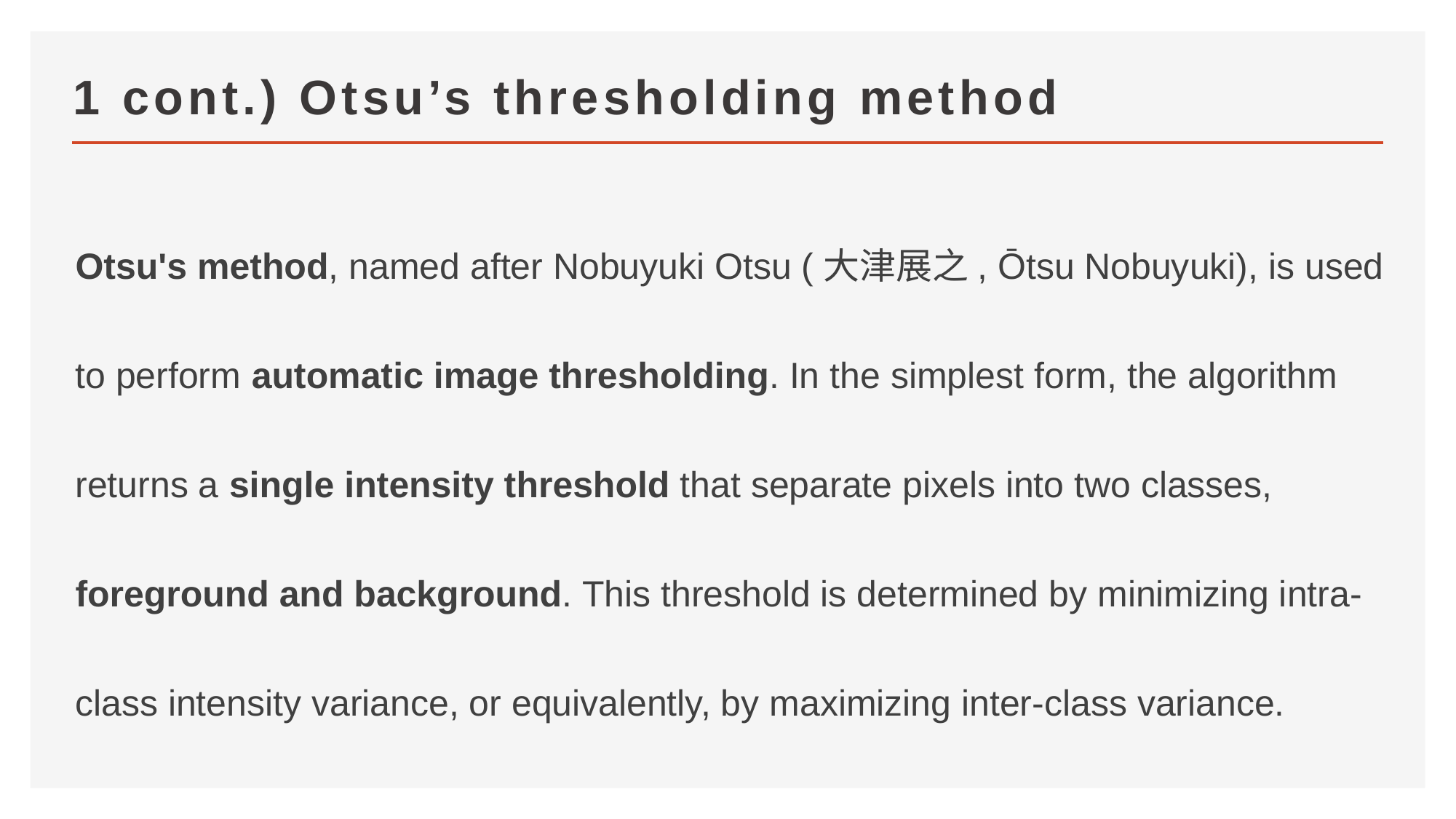

# 1 cont.) Otsu’s thresholding method
Otsu's method, named after Nobuyuki Otsu (大津展之, Ōtsu Nobuyuki), is used to perform automatic image thresholding. In the simplest form, the algorithm returns a single intensity threshold that separate pixels into two classes, foreground and background. This threshold is determined by minimizing intra-class intensity variance, or equivalently, by maximizing inter-class variance.